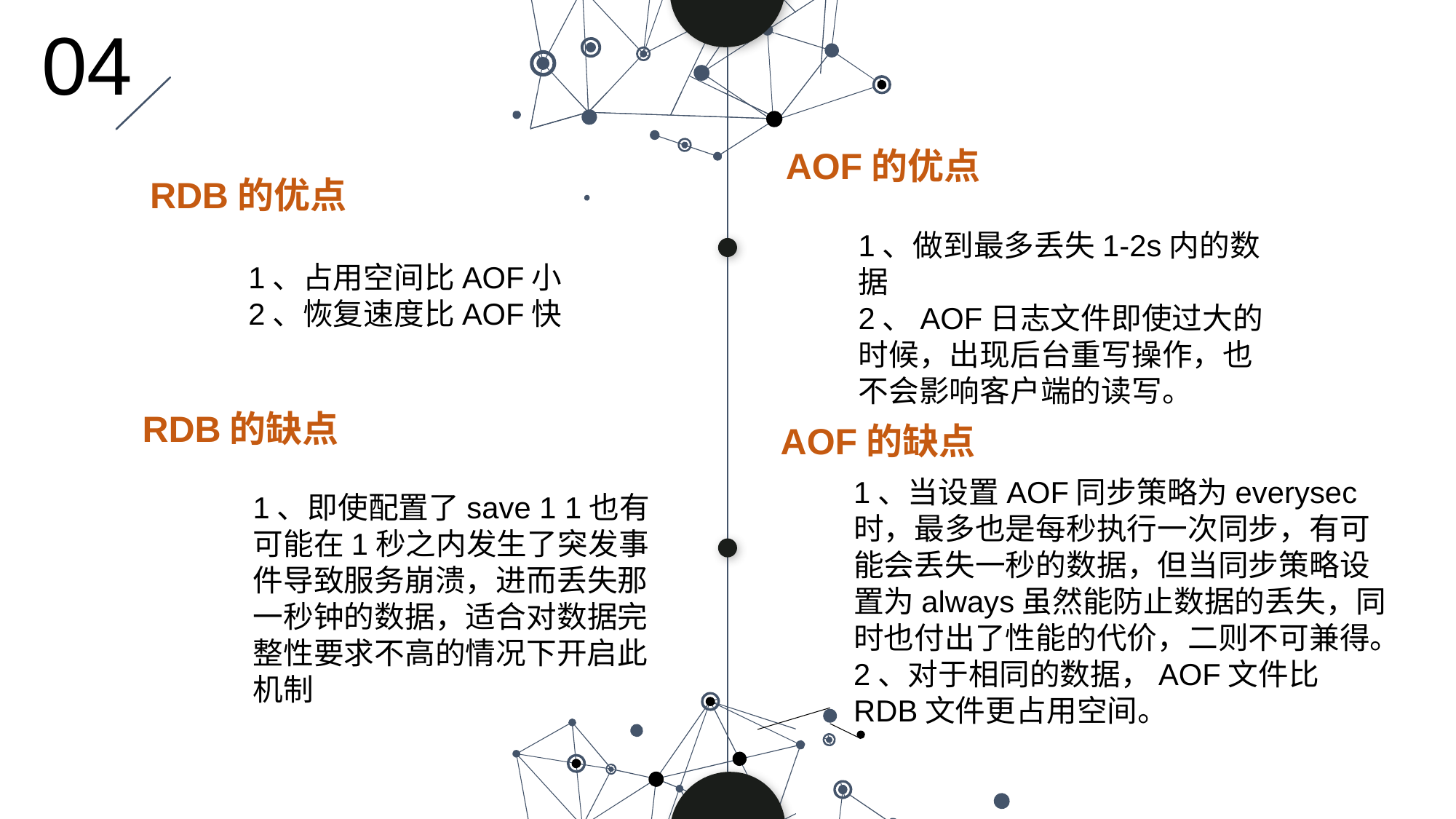

04
AOF的优点
RDB的优点
1、做到最多丢失1-2s内的数据
2、AOF日志文件即使过大的时候，出现后台重写操作，也不会影响客户端的读写。

1、占用空间比AOF小
2、恢复速度比AOF快

RDB的缺点
AOF的缺点
1、当设置AOF同步策略为everysec时，最多也是每秒执行一次同步，有可能会丢失一秒的数据，但当同步策略设置为always虽然能防止数据的丢失，同时也付出了性能的代价，二则不可兼得。
2、对于相同的数据，AOF文件比RDB文件更占用空间。

1、即使配置了save 1 1也有可能在1秒之内发生了突发事件导致服务崩溃，进而丢失那一秒钟的数据，适合对数据完整性要求不高的情况下开启此机制